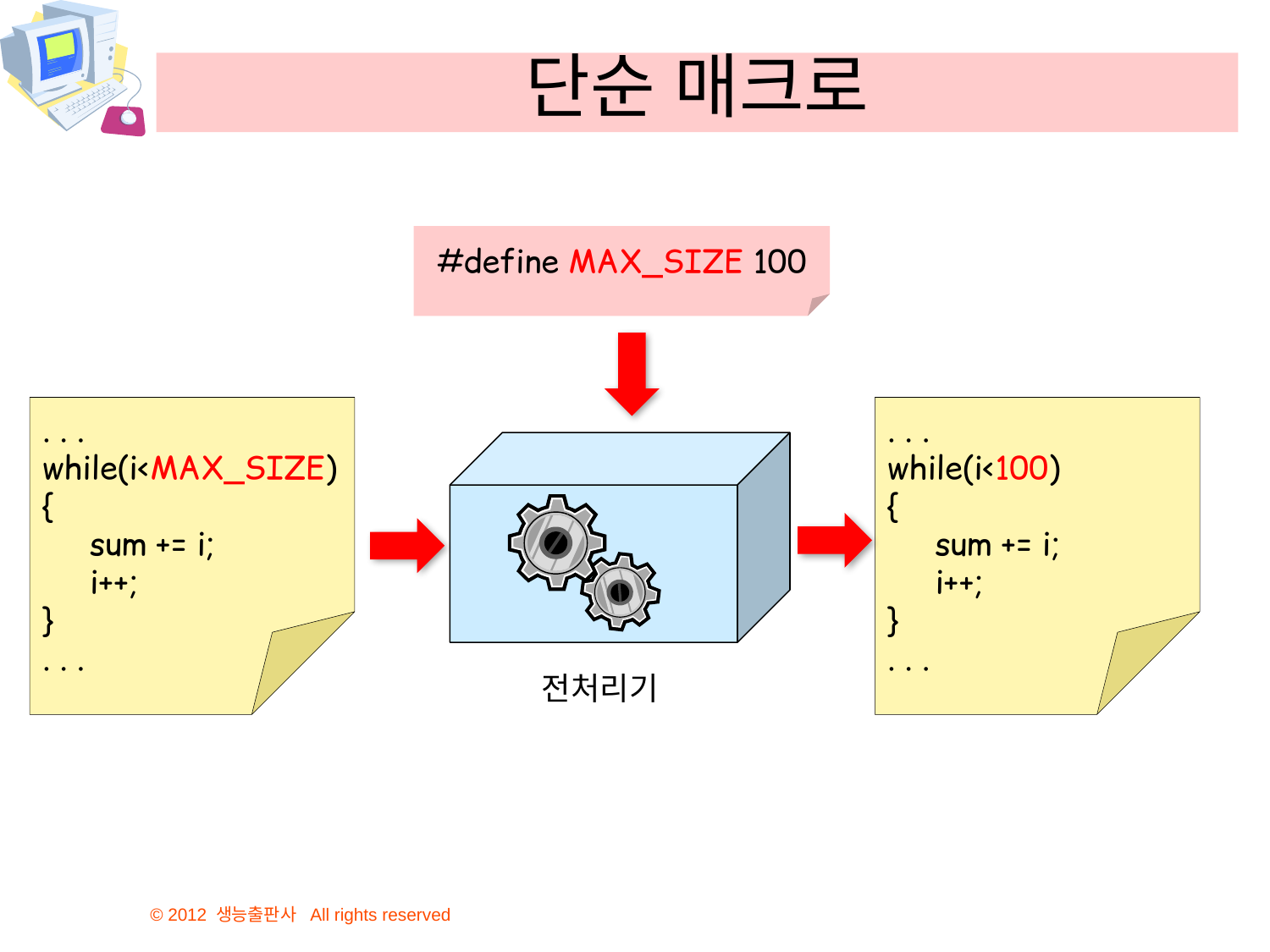

# 단순 매크로

#define MAX_SIZE 100

. . .
while(i<MAX_SIZE)
{
     sum += i;
     i++;
}
. . .

. . .
while(i<100)
{
     sum += i;
     i++;
}
. . .

전처리기